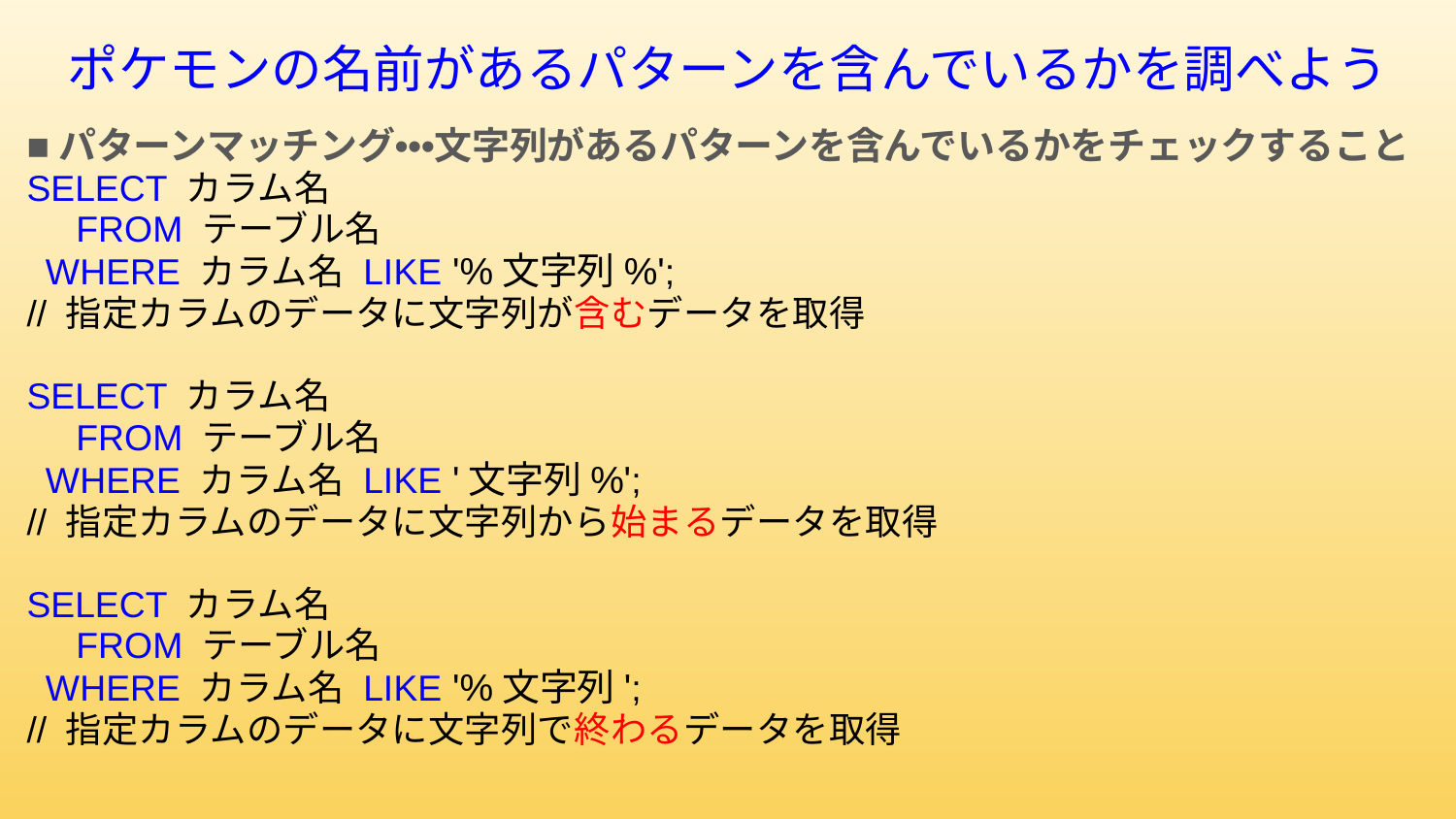

# ポケモンの名前があるパターンを含んでいるかを調べよう

■パターンマッチング•••文字列があるパターンを含んでいるかをチェックすること
SELECT カラム名
    FROM テーブル名
 WHERE カラム名 LIKE '%文字列%';
// 指定カラムのデータに文字列が含むデータを取得
SELECT カラム名
    FROM テーブル名
 WHERE カラム名 LIKE '文字列%';
// 指定カラムのデータに文字列から始まるデータを取得
SELECT カラム名
    FROM テーブル名
 WHERE カラム名 LIKE '%文字列';
// 指定カラムのデータに文字列で終わるデータを取得